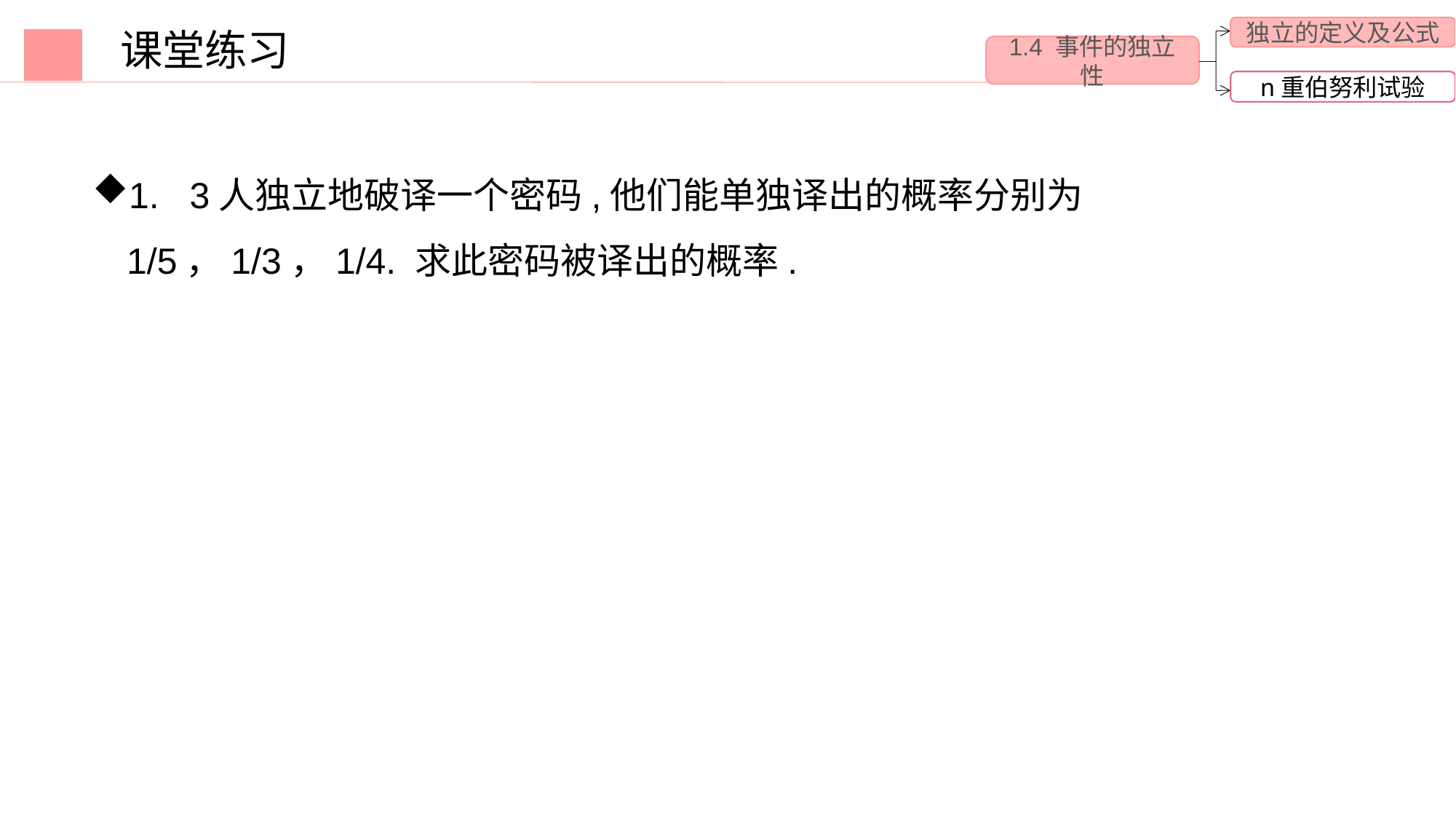

独立的定义及公式

1.4 事件的独立性
n重伯努利试验
课堂练习

1.   3人独立地破译一个密码,他们能单独译出的概率分别为1/5，1/3，1/4. 求此密码被译出的概率.